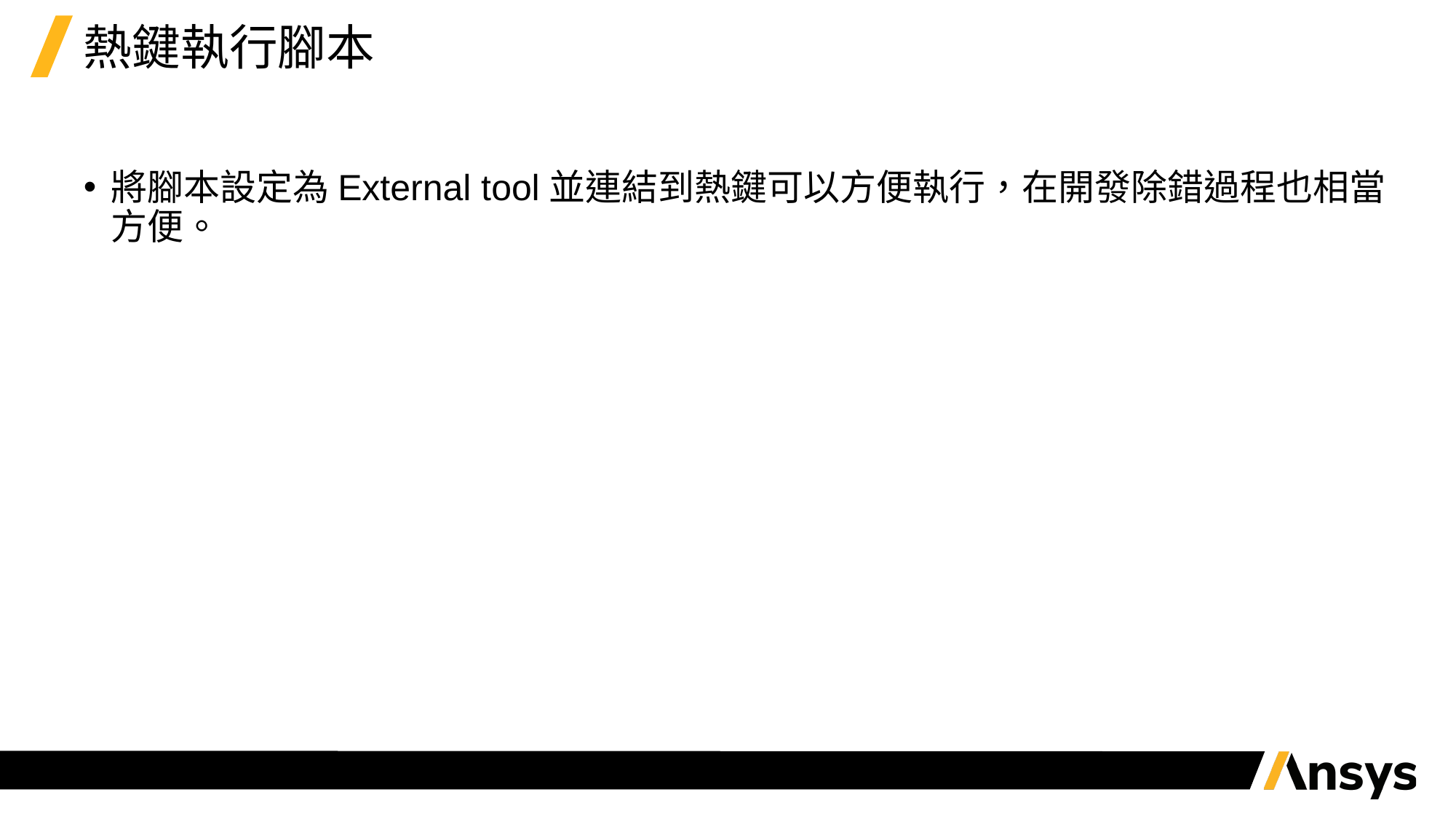

# 熱鍵執行腳本
將腳本設定為External tool並連結到熱鍵可以方便執行，在開發除錯過程也相當方便。